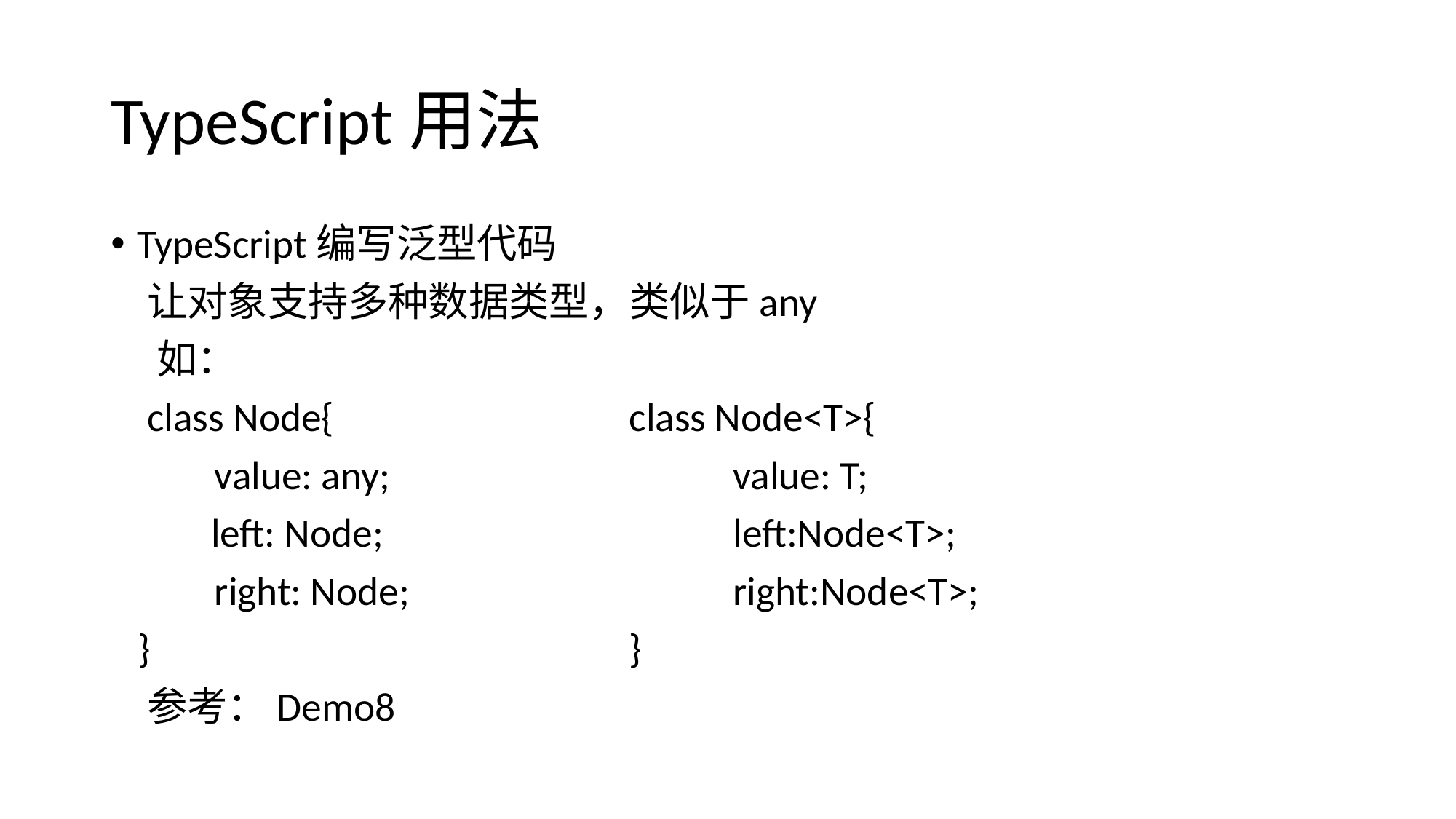

# TypeScript用法
TypeScript编写泛型代码
   让对象支持多种数据类型，类似于any
    如：
    class Node{			class Node<T>{
	value: any;				value: T;
           left: Node;				left:Node<T>;
	right: Node;				right:Node<T>;
   }					}
   参考：Demo8